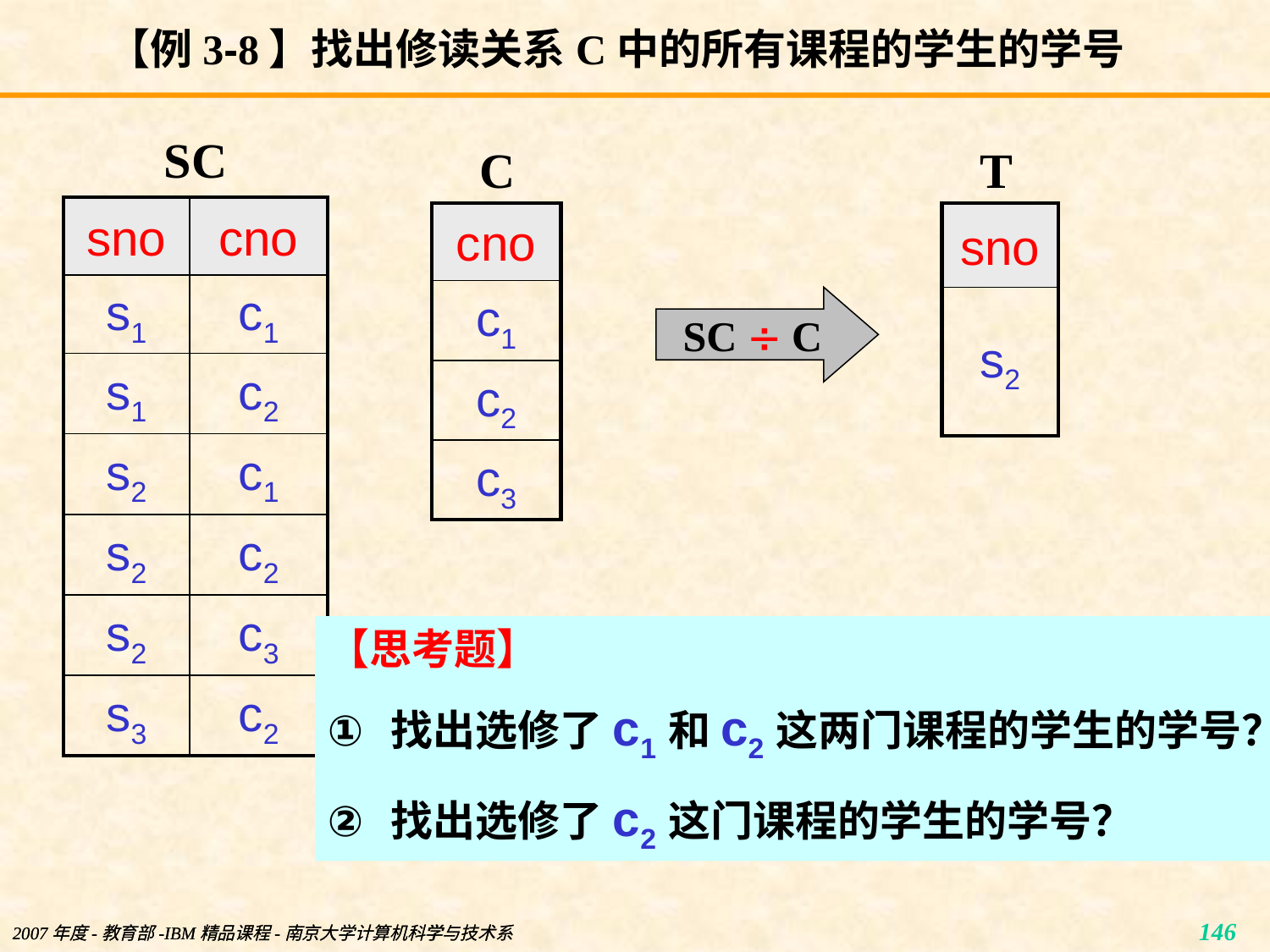

# 【例3-8】找出修读关系C中的所有课程的学生的学号
SC
C
T
| sno | cno |
| --- | --- |
| s1 | c1 |
| s1 | c2 |
| s2 | c1 |
| s2 | c2 |
| s2 | c3 |
| s3 | c2 |
| cno |
| --- |
| c1 |
| c2 |
| c3 |
| sno |
| --- |
| s2 |
SC ÷ C
【思考题】
找出选修了c1和c2这两门课程的学生的学号？
找出选修了c2这门课程的学生的学号？
146
2007年度-教育部-IBM精品课程-南京大学计算机科学与技术系
2007年度-教育部-IBM精品课程-南京大学计算机科学与技术系